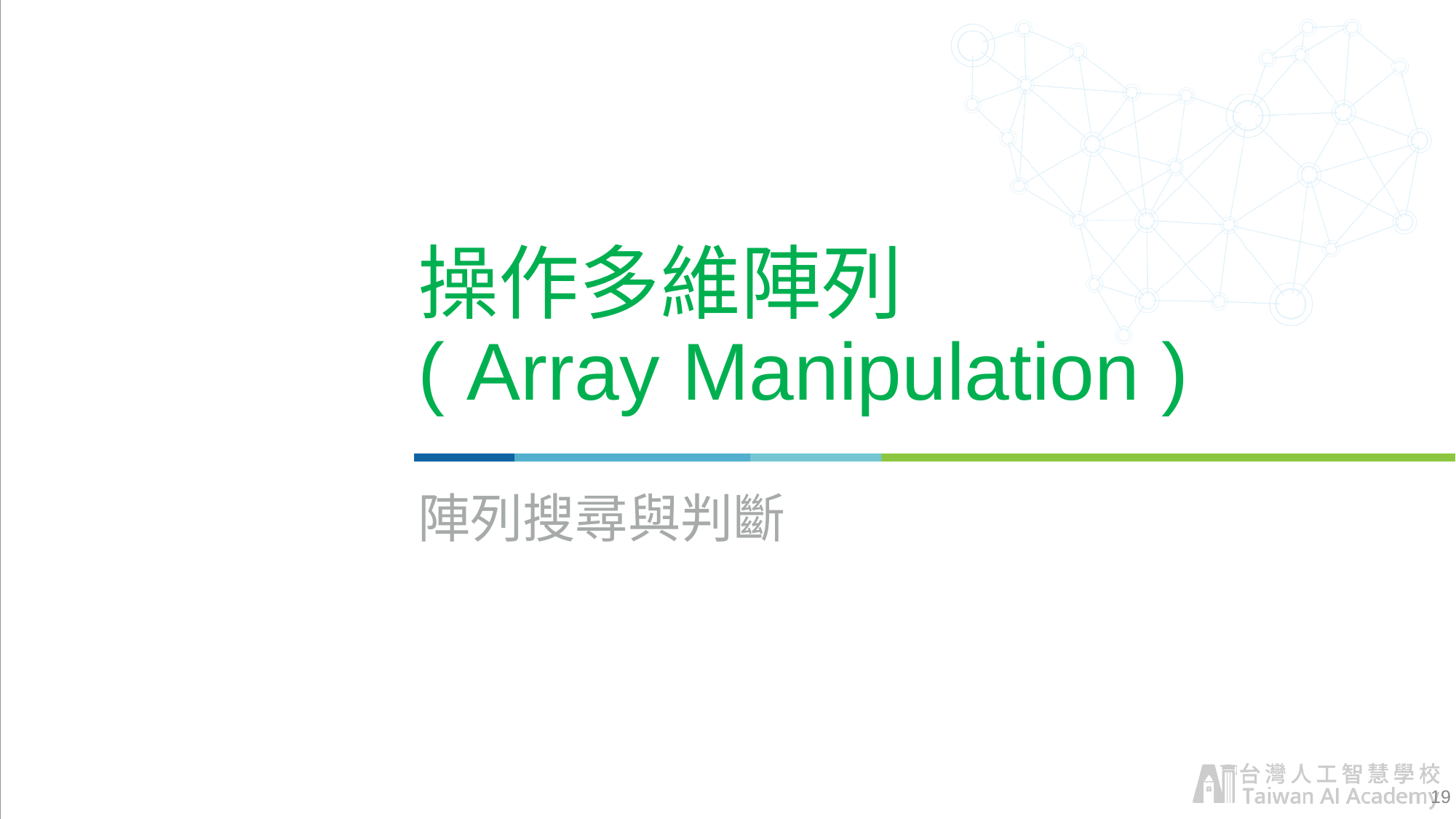

# 操作多維陣列 ( Array Manipulation )
陣列搜尋與判斷
19